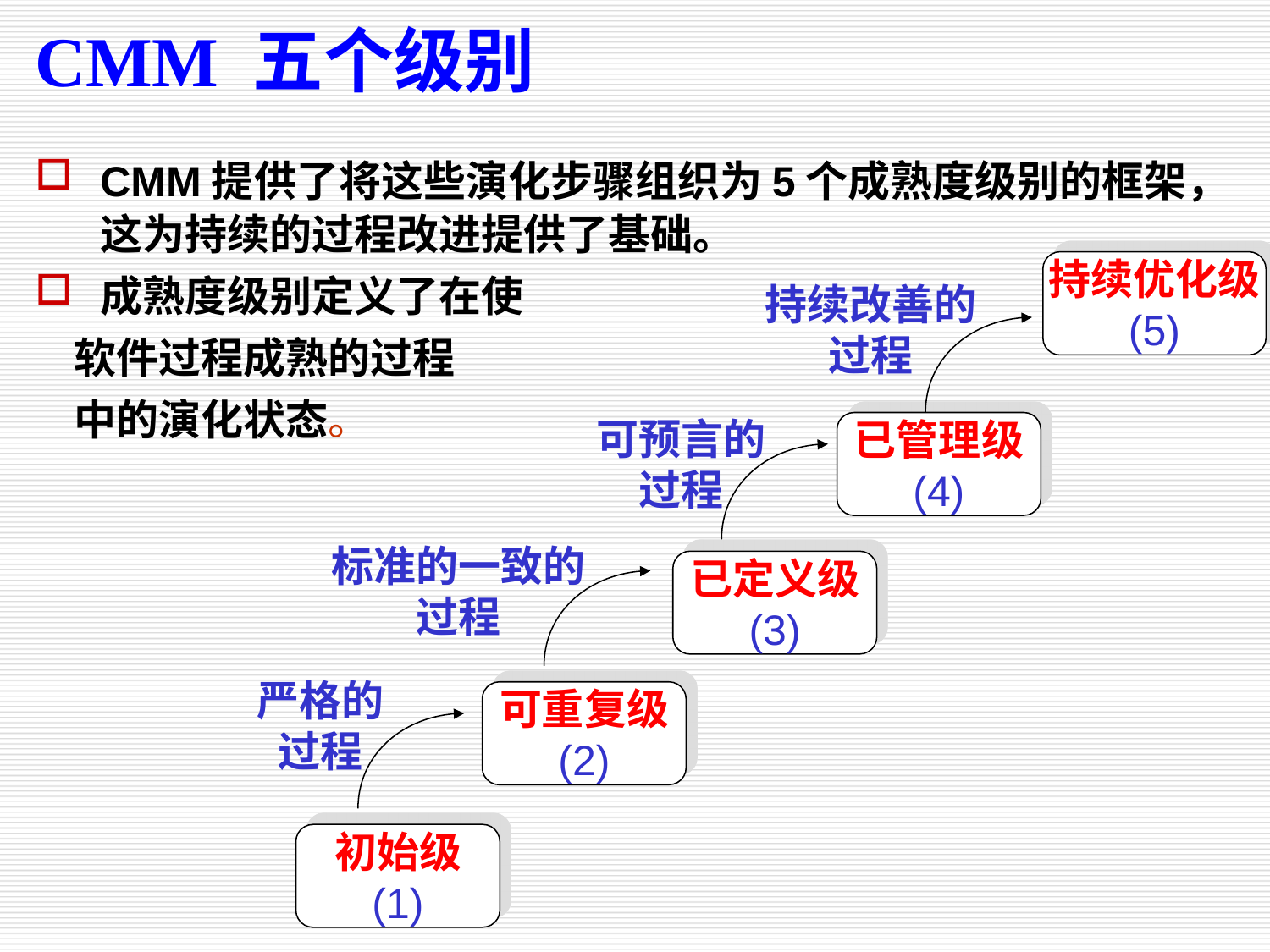

CMM 五个级别
CMM提供了将这些演化步骤组织为5个成熟度级别的框架，这为持续的过程改进提供了基础。
成熟度级别定义了在使
   软件过程成熟的过程
   中的演化状态。
持续优化级
(5)
持续改善的
过程

可预言的
过程
已管理级
(4)

标准的一致的
过程
已定义级
(3)

严格的
过程
可重复级
(2)

初始级
(1)